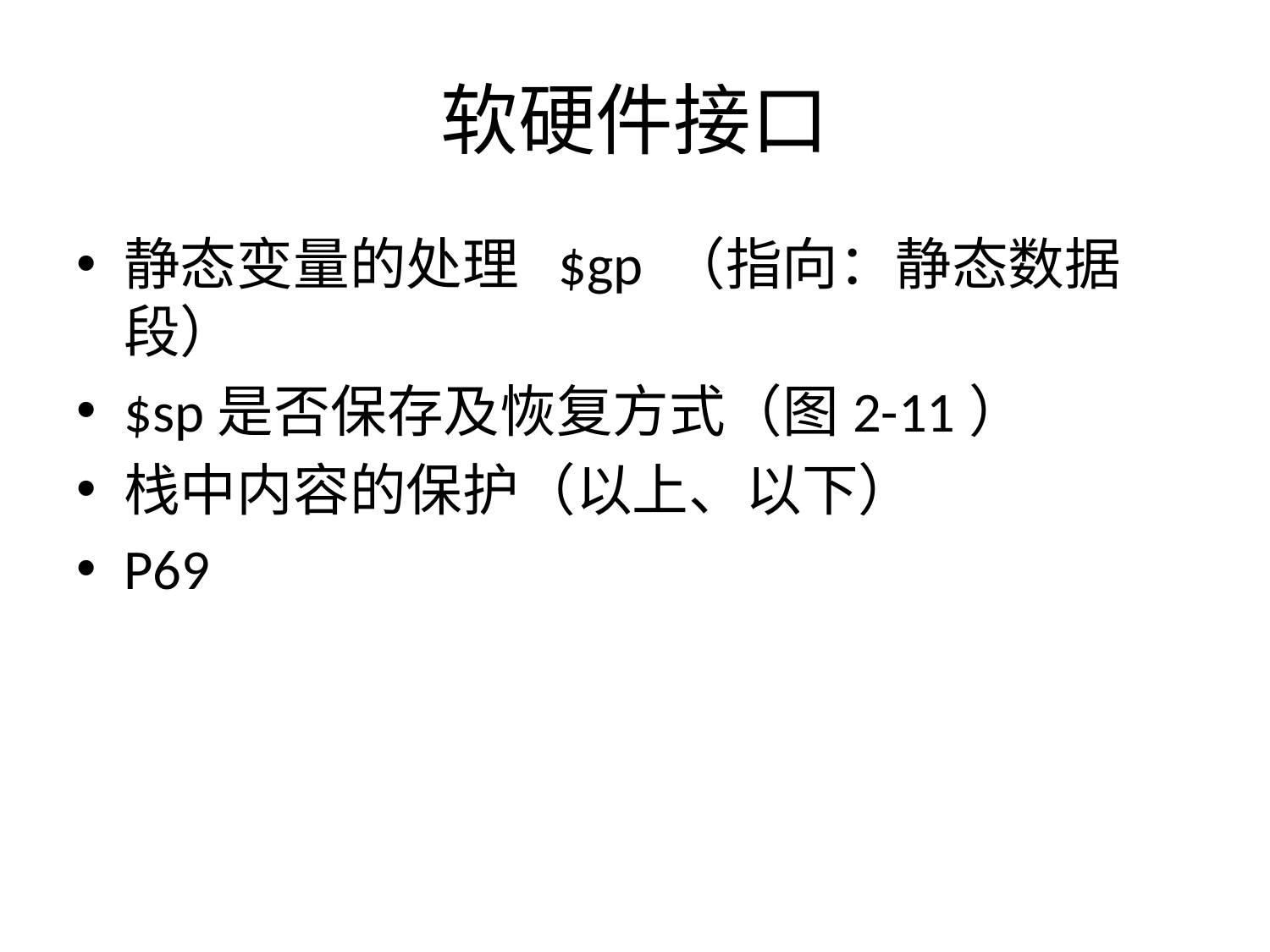

# 软硬件接口
静态变量的处理  $gp （指向：静态数据段）
$sp是否保存及恢复方式（图2-11）
栈中内容的保护（以上、以下）
P69